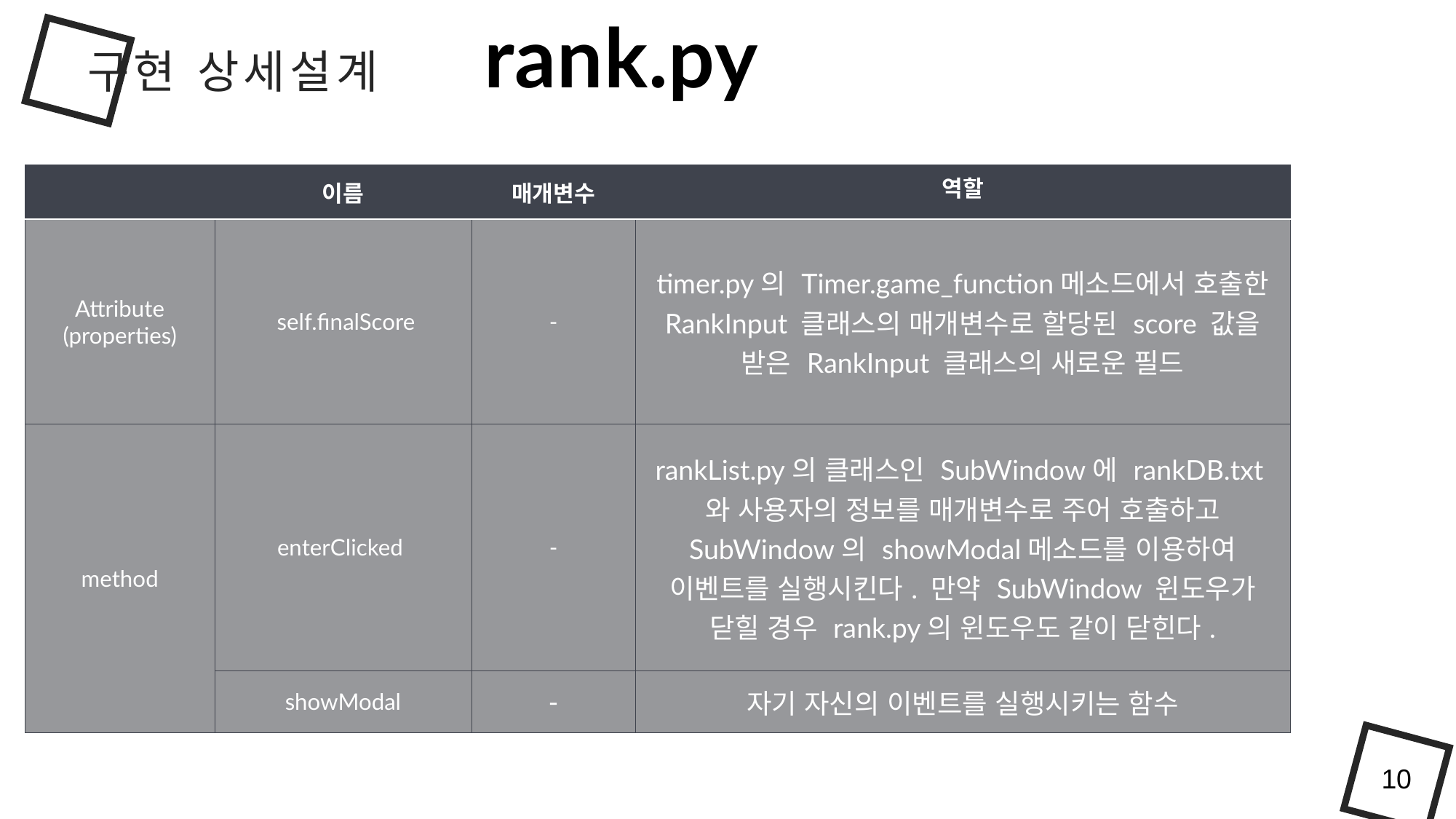

rank.py

구현 상세설계
|  | 이름 | 매개변수 | 역할 |
| --- | --- | --- | --- |
| Attribute (properties) | self.finalScore | - | timer.py의 Timer.game\_function메소드에서 호출한 RankInput 클래스의 매개변수로 할당된 score 값을 받은 RankInput 클래스의 새로운 필드 |
| method | enterClicked | - | rankList.py의 클래스인 SubWindow에 rankDB.txt와 사용자의 정보를 매개변수로 주어 호출하고 SubWindow의 showModal메소드를 이용하여 이벤트를 실행시킨다. 만약 SubWindow 윈도우가 닫힐 경우 rank.py의 윈도우도 같이 닫힌다. |
|  | showModal | - | 자기 자신의 이벤트를 실행시키는 함수 |